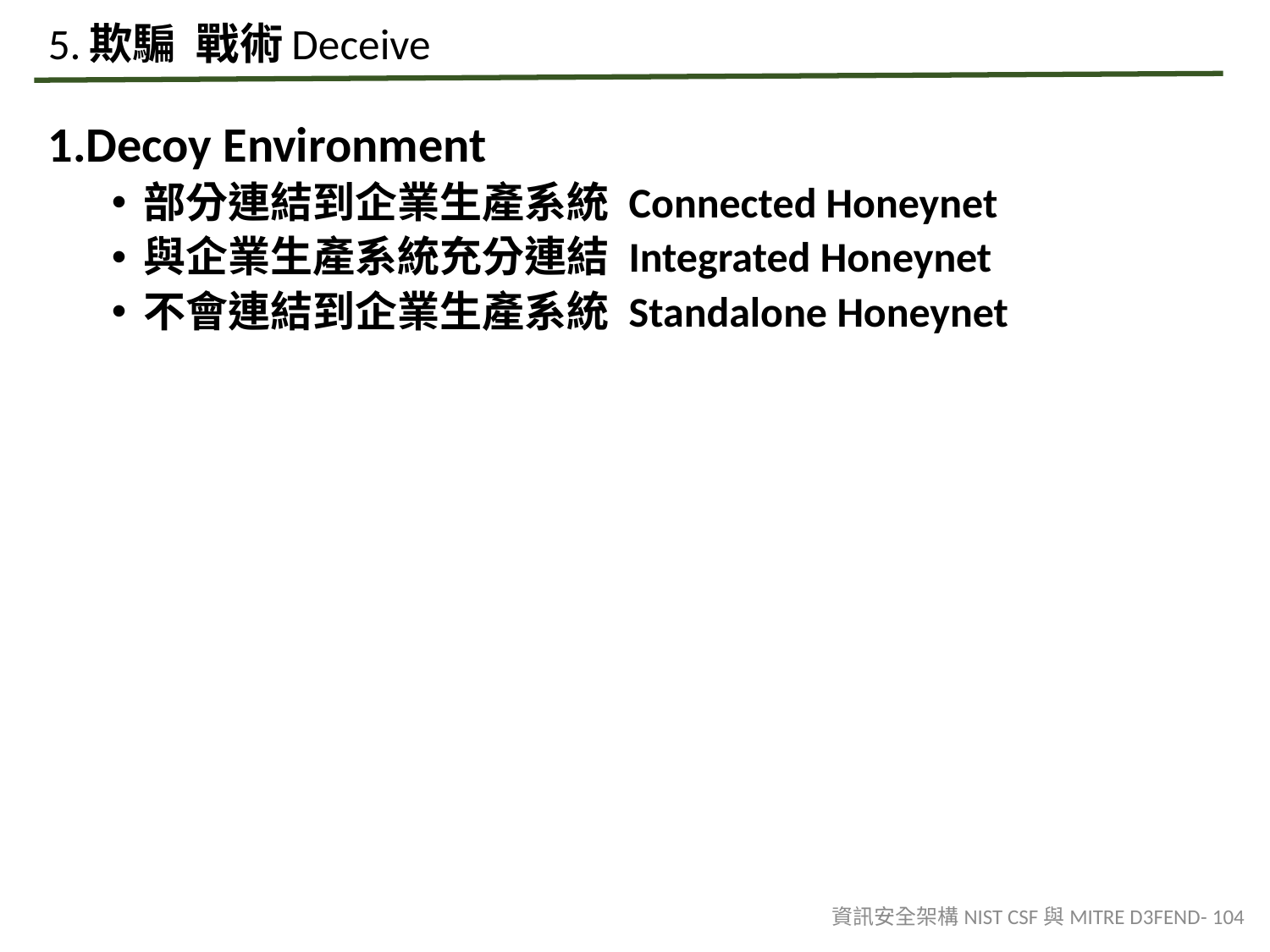

# 5.欺騙  戰術Deceive
1.Decoy Environment
部分連結到企業生產系統 Connected Honeynet
與企業生產系統充分連結 Integrated Honeynet
不會連結到企業生產系統 Standalone Honeynet
資訊安全架構NIST CSF與MITRE D3FEND- 104